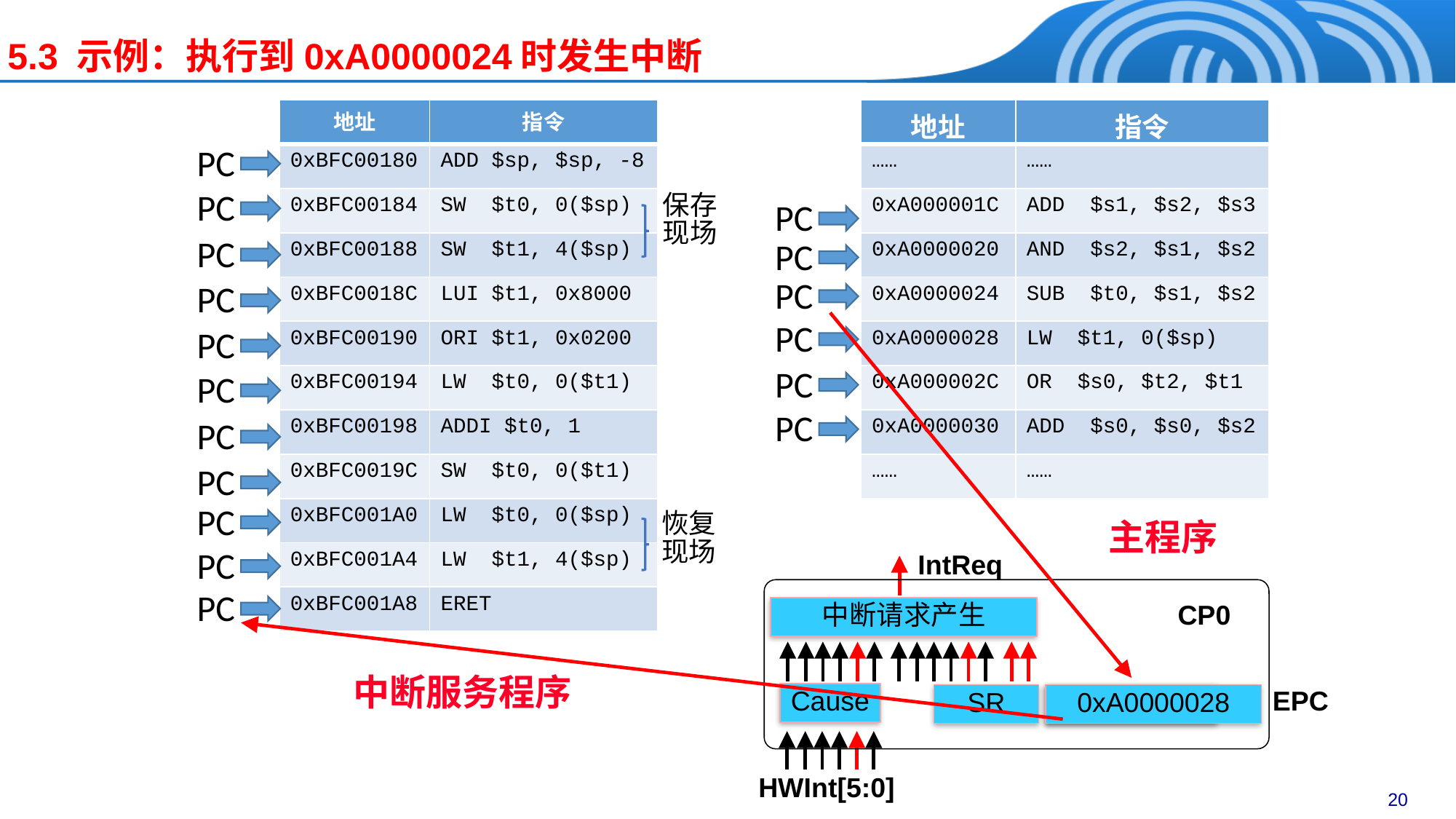

5.3 示例：执行到0xA0000024时发生中断

| 地址 | 指令 |
| --- | --- |
| 0xBFC00180 | ADD $sp, $sp, -8 |
| 0xBFC00184 | SW $t0, 0($sp) |
| 0xBFC00188 | SW $t1, 4($sp) |
| 0xBFC0018C | LUI $t1, 0x8000 |
| 0xBFC00190 | ORI $t1, 0x0200 |
| 0xBFC00194 | LW $t0, 0($t1) |
| 0xBFC00198 | ADDI $t0, 1 |
| 0xBFC0019C | SW $t0, 0($t1) |
| 0xBFC001A0 | LW $t0, 0($sp) |
| 0xBFC001A4 | LW $t1, 4($sp) |
| 0xBFC001A8 | ERET |
| 地址 | 指令 |
| --- | --- |
| …… | …… |
| 0xA000001C | ADD $s1, $s2, $s3 |
| 0xA0000020 | AND $s2, $s1, $s2 |
| 0xA0000024 | SUB $t0, $s1, $s2 |
| 0xA0000028 | LW $t1, 0($sp) |
| 0xA000002C | OR $s0, $t2, $t1 |
| 0xA0000030 | ADD $s0, $s0, $s2 |
| …… | …… |
PC

PC

保存
现场
PC

PC

PC

PC

PC

PC

PC

PC

PC

PC

PC

PC

PC

恢复
现场
主程序

PC

IntReq

PC

CP0
中断请求产生
中断服务程序
EPC
Cause
SR
XXXXXX
0xA0000028
HWInt[5:0]